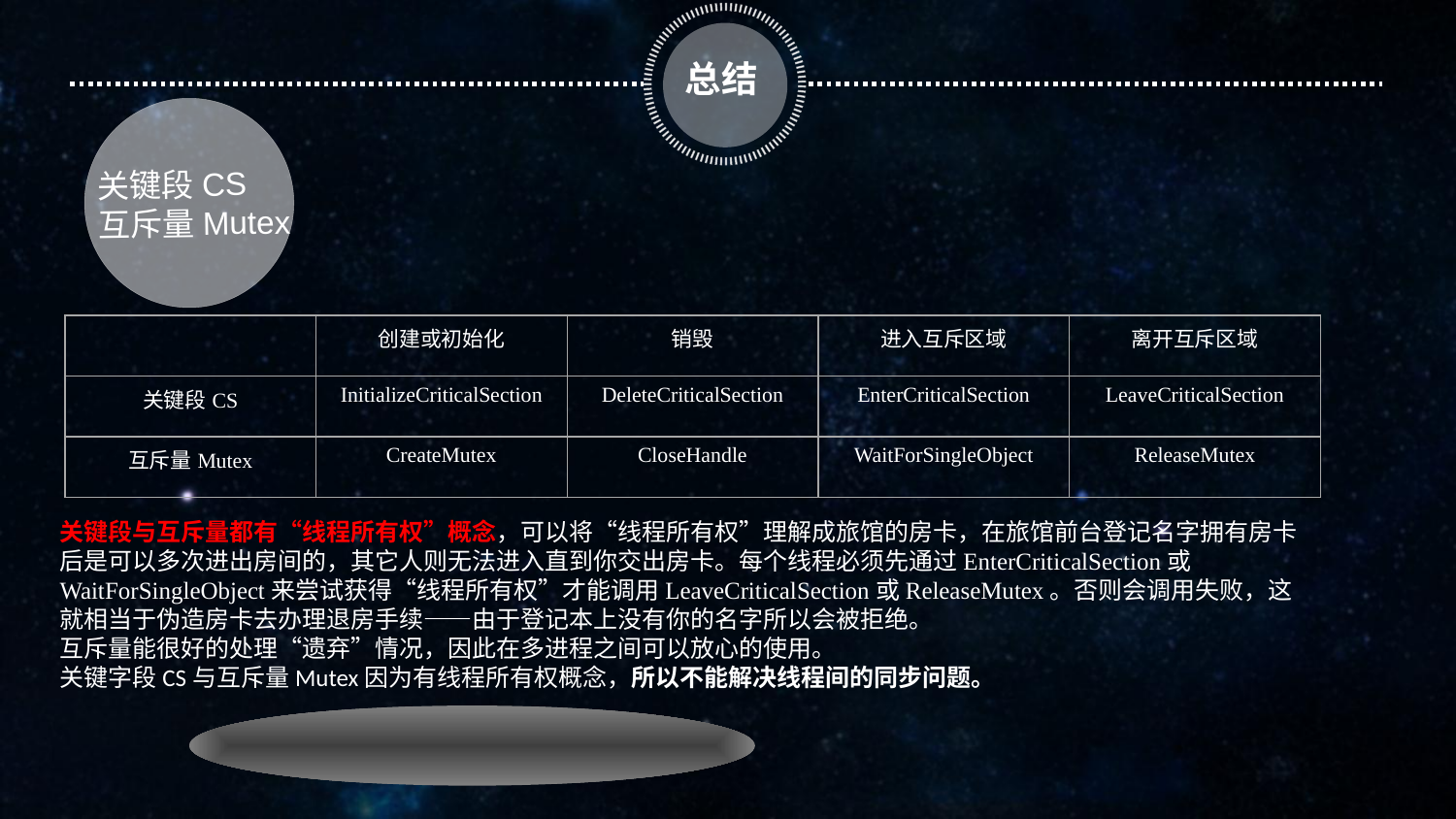

关键段CS
互斥量Mutex

总结
|  | 创建或初始化 | 销毁 | 进入互斥区域 | 离开互斥区域 |
| --- | --- | --- | --- | --- |
| 关键段CS | InitializeCriticalSection | DeleteCriticalSection | EnterCriticalSection | LeaveCriticalSection |
| 互斥量Mutex | CreateMutex | CloseHandle | WaitForSingleObject | ReleaseMutex |
关键段与互斥量都有“线程所有权”概念，可以将“线程所有权”理解成旅馆的房卡，在旅馆前台登记名字拥有房卡后是可以多次进出房间的，其它人则无法进入直到你交出房卡。每个线程必须先通过EnterCriticalSection或WaitForSingleObject来尝试获得“线程所有权”才能调用LeaveCriticalSection或ReleaseMutex。否则会调用失败，这就相当于伪造房卡去办理退房手续——由于登记本上没有你的名字所以会被拒绝。
互斥量能很好的处理“遗弃”情况，因此在多进程之间可以放心的使用。
关键字段CS与互斥量Mutex因为有线程所有权概念，所以不能解决线程间的同步问题。